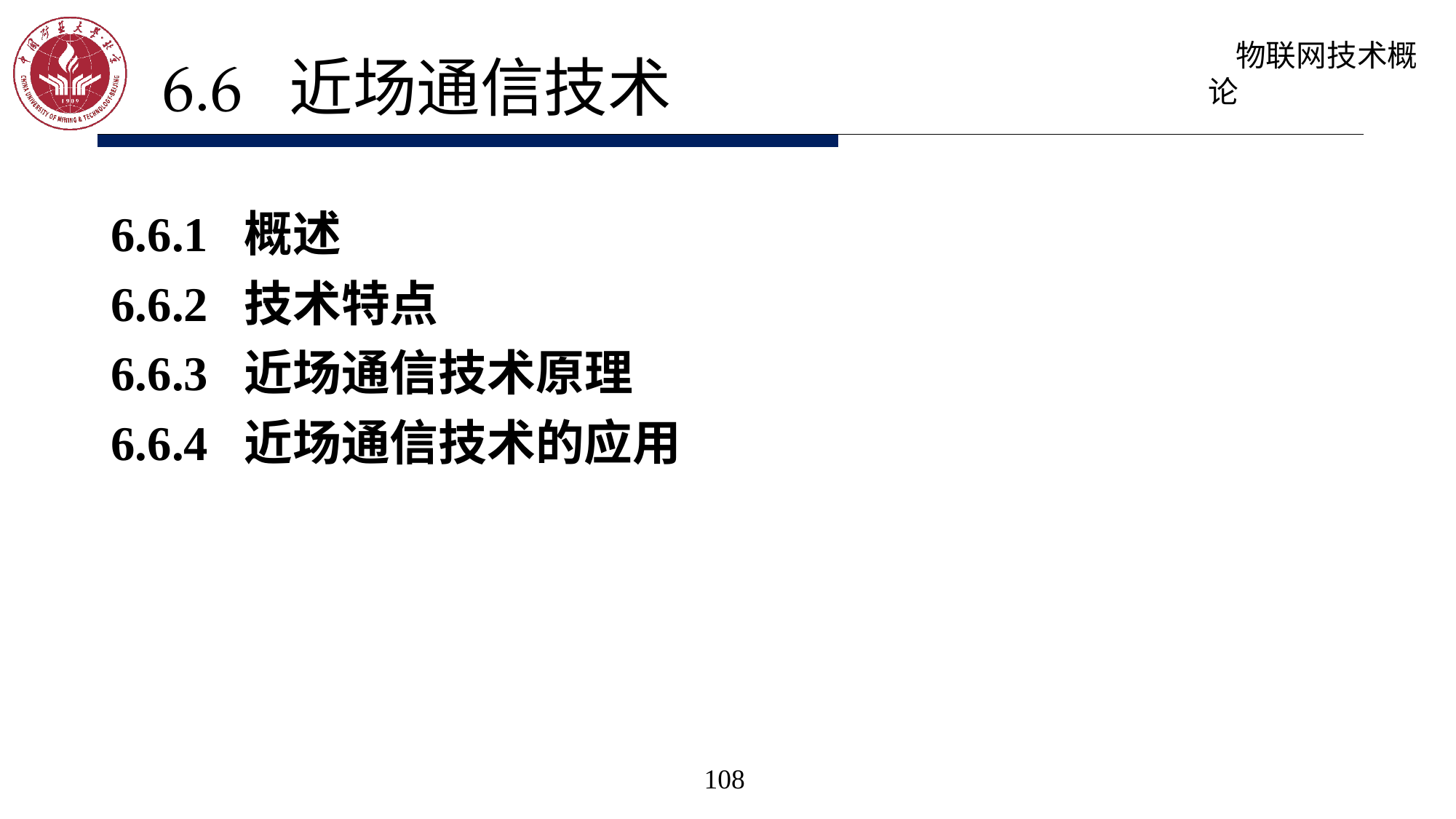

6.6  近场通信技术
6.6.1  概述
6.6.2  技术特点
6.6.3  近场通信技术原理
6.6.4  近场通信技术的应用
108